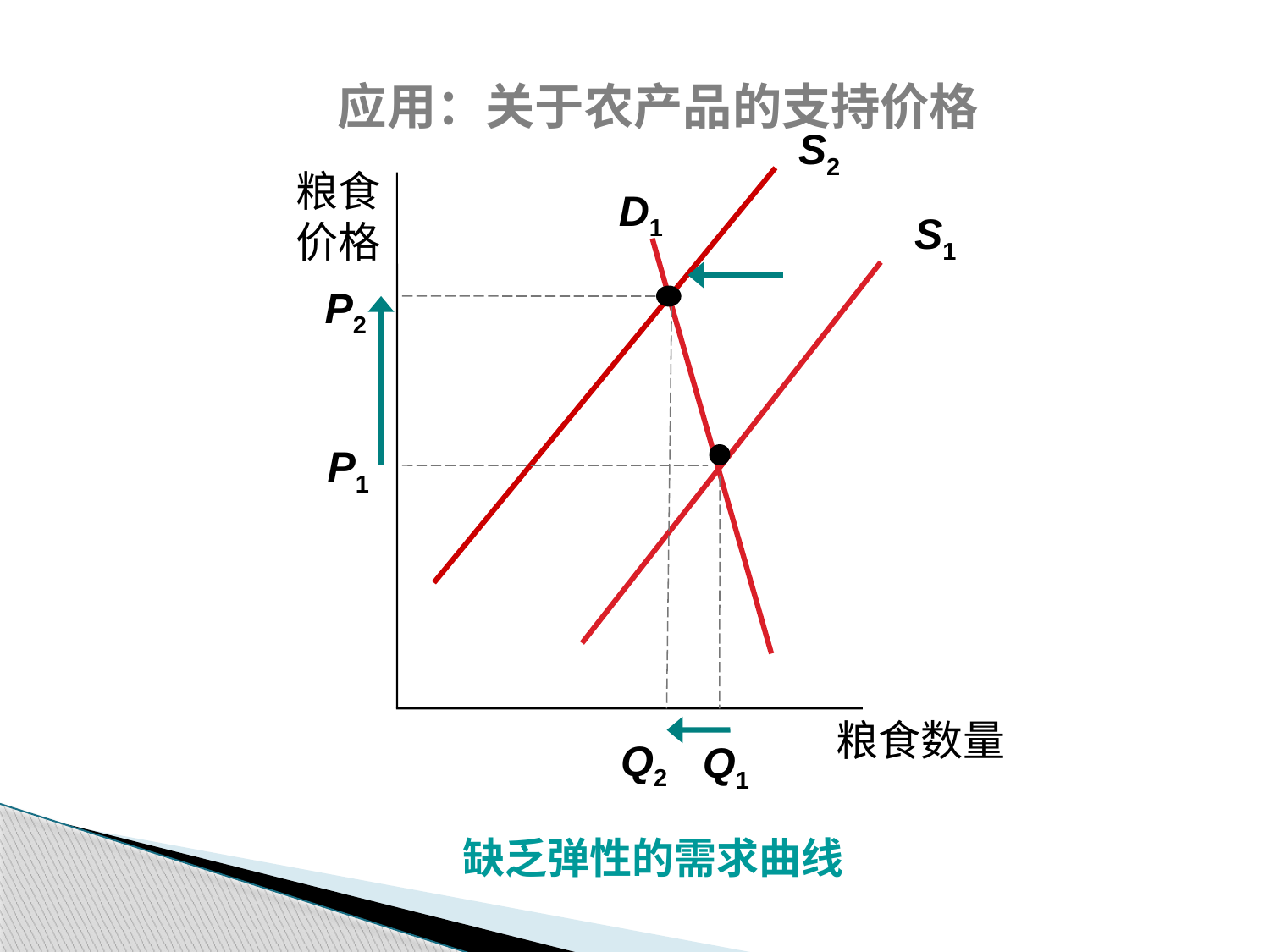

应用：关于农产品的支持价格
S2

粮食价格

粮食数量
D1

S1

P2

Q2

P1

Q1

 缺乏弹性的需求曲线